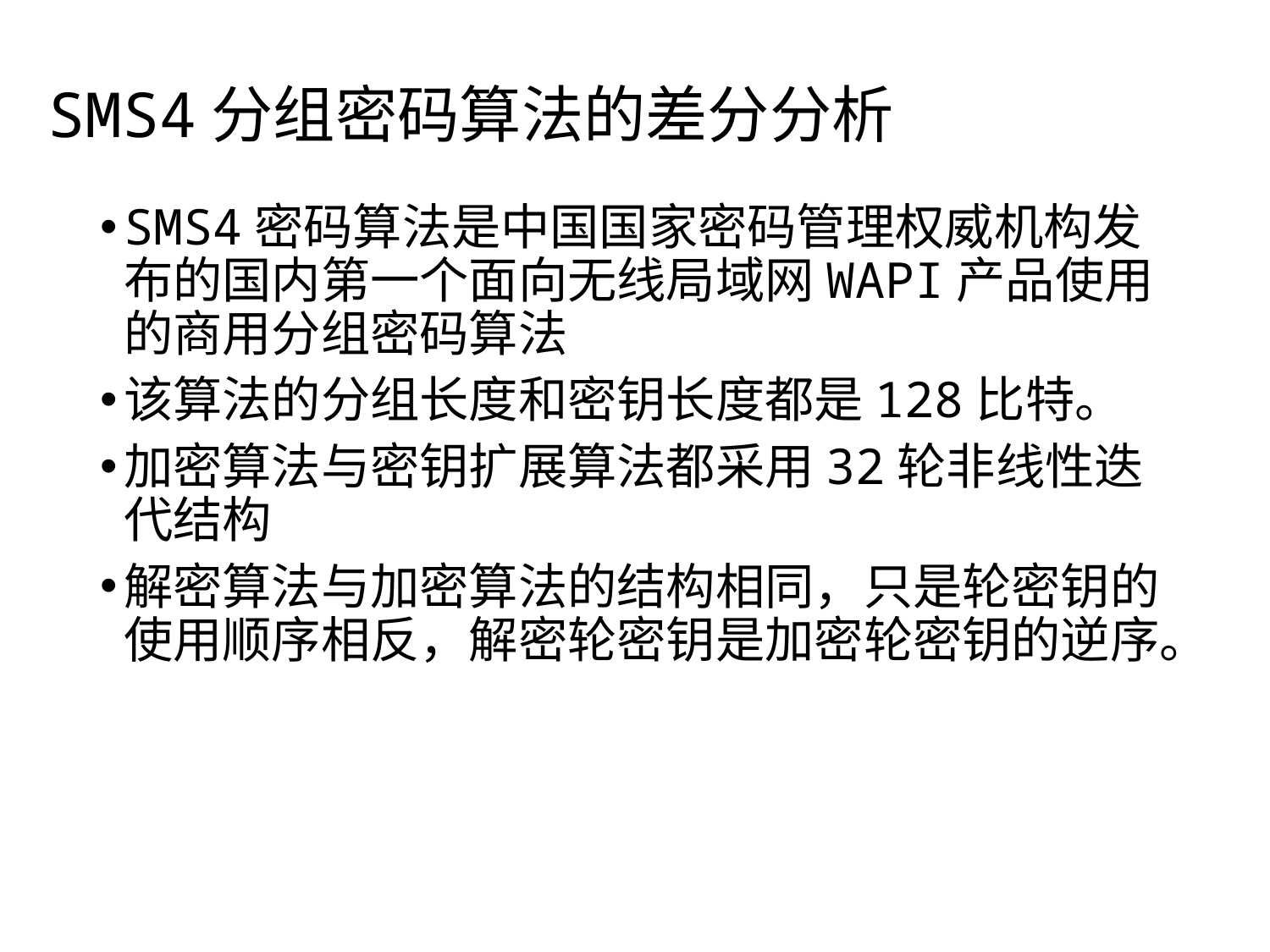

# SMS4分组密码算法的差分分析
SMS4密码算法是中国国家密码管理权威机构发布的国内第一个面向无线局域网WAPI产品使用的商用分组密码算法
该算法的分组长度和密钥长度都是128比特。
加密算法与密钥扩展算法都采用32轮非线性迭代结构
解密算法与加密算法的结构相同，只是轮密钥的使用顺序相反，解密轮密钥是加密轮密钥的逆序。